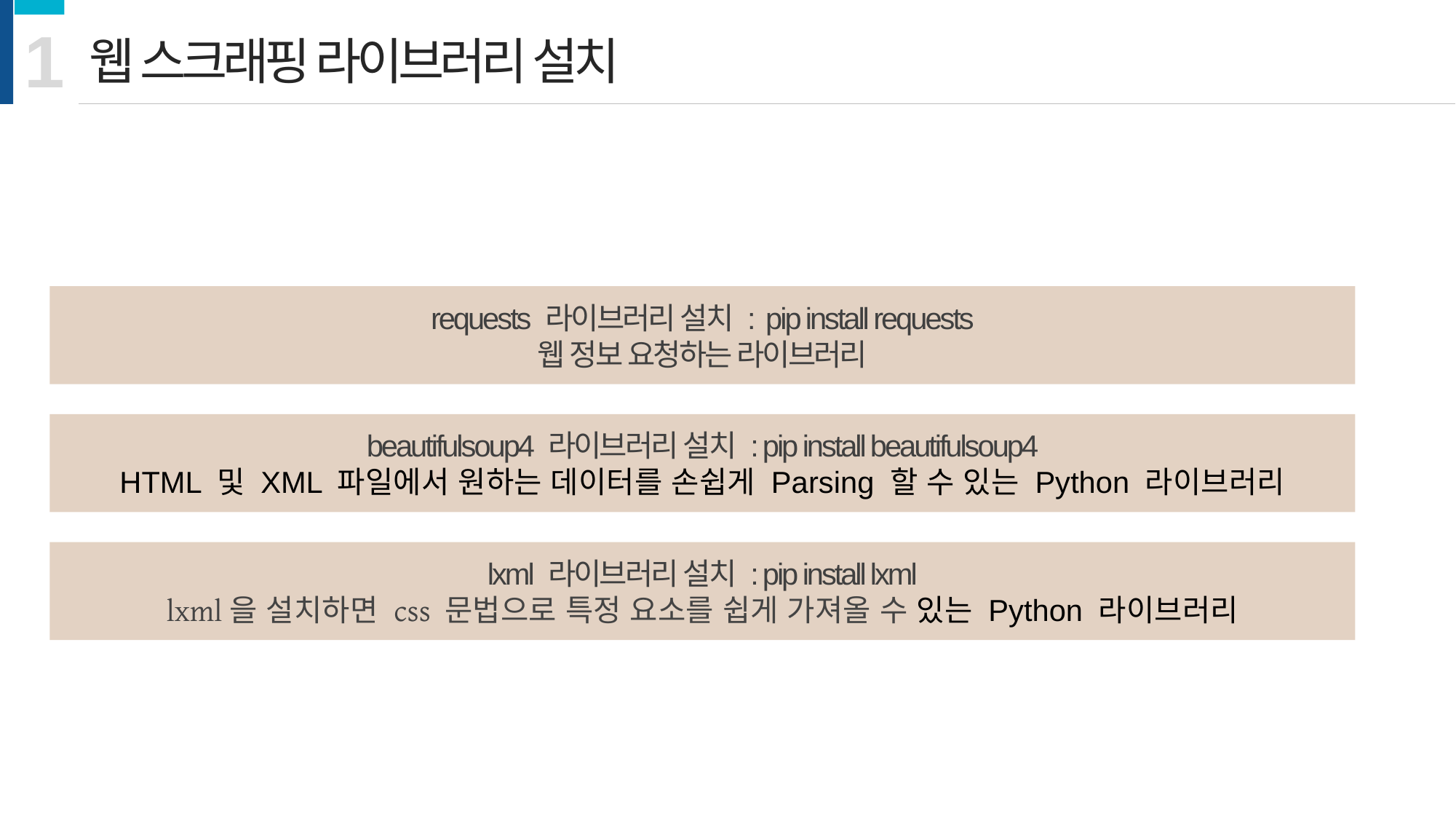

1
웹 스크래핑 라이브러리 설치
requests 라이브러리 설치 :  pip install requests
웹 정보 요청하는 라이브러리
beautifulsoup4 라이브러리 설치 : pip install beautifulsoup4
HTML 및 XML 파일에서 원하는 데이터를 손쉽게 Parsing 할 수 있는 Python 라이브러리
lxml 라이브러리 설치 : pip install lxml
lxml을 설치하면 css 문법으로 특정 요소를 쉽게 가져올 수 있는 Python 라이브러리